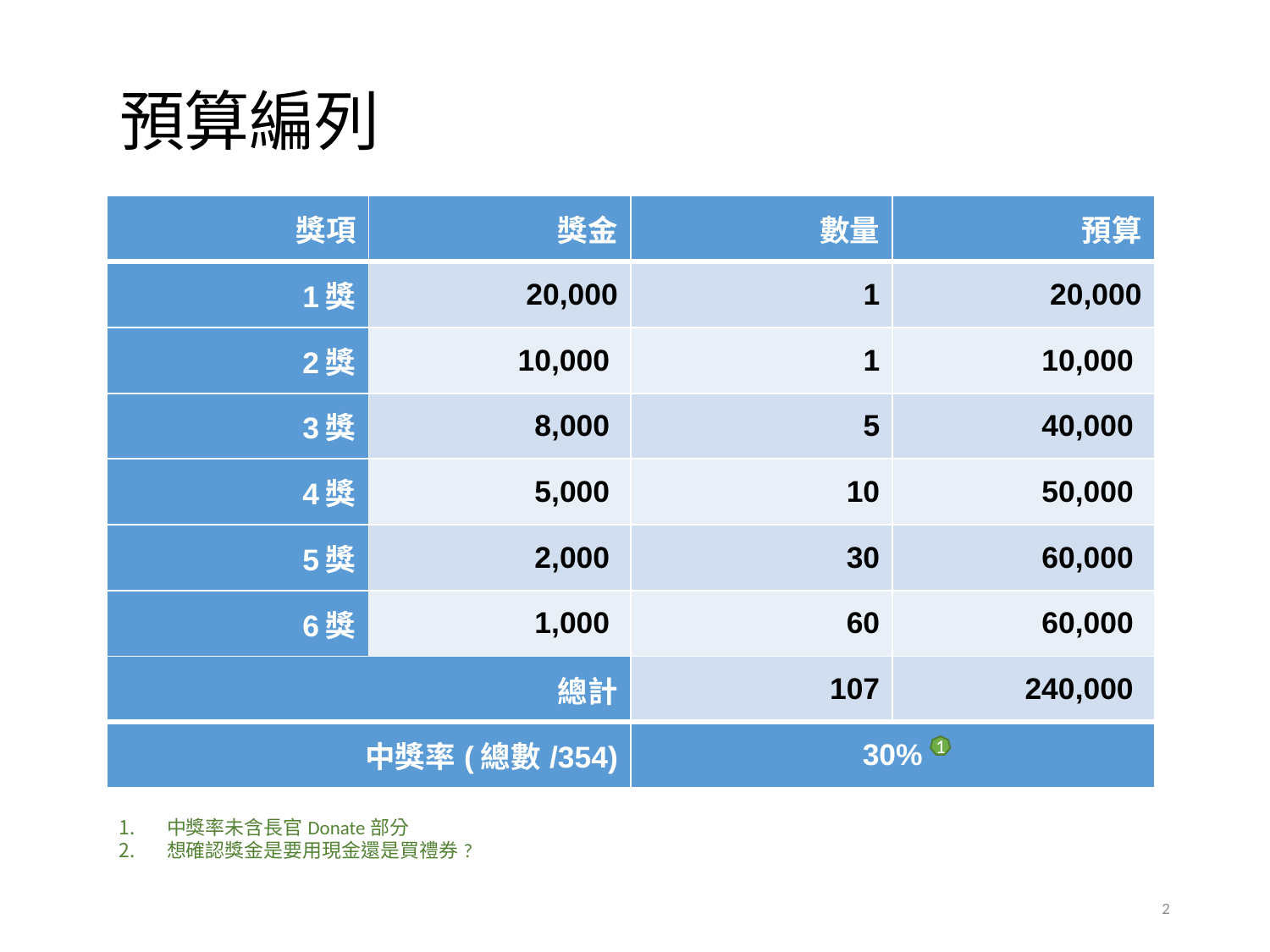

# 預算編列
| 獎項 | 獎金 | 數量 | 預算 |
| --- | --- | --- | --- |
| 1獎 | 20,000 | 1 | 20,000 |
| 2獎 | 10,000 | 1 | 10,000 |
| 3獎 | 8,000 | 5 | 40,000 |
| 4獎 | 5,000 | 10 | 50,000 |
| 5獎 | 2,000 | 30 | 60,000 |
| 6獎 | 1,000 | 60 | 60,000 |
| 總計 |  | 107 | 240,000 |
| 中獎率(總數/354) |  | 30% |  |
1
中獎率未含長官Donate部分
想確認獎金是要用現金還是買禮券?
2